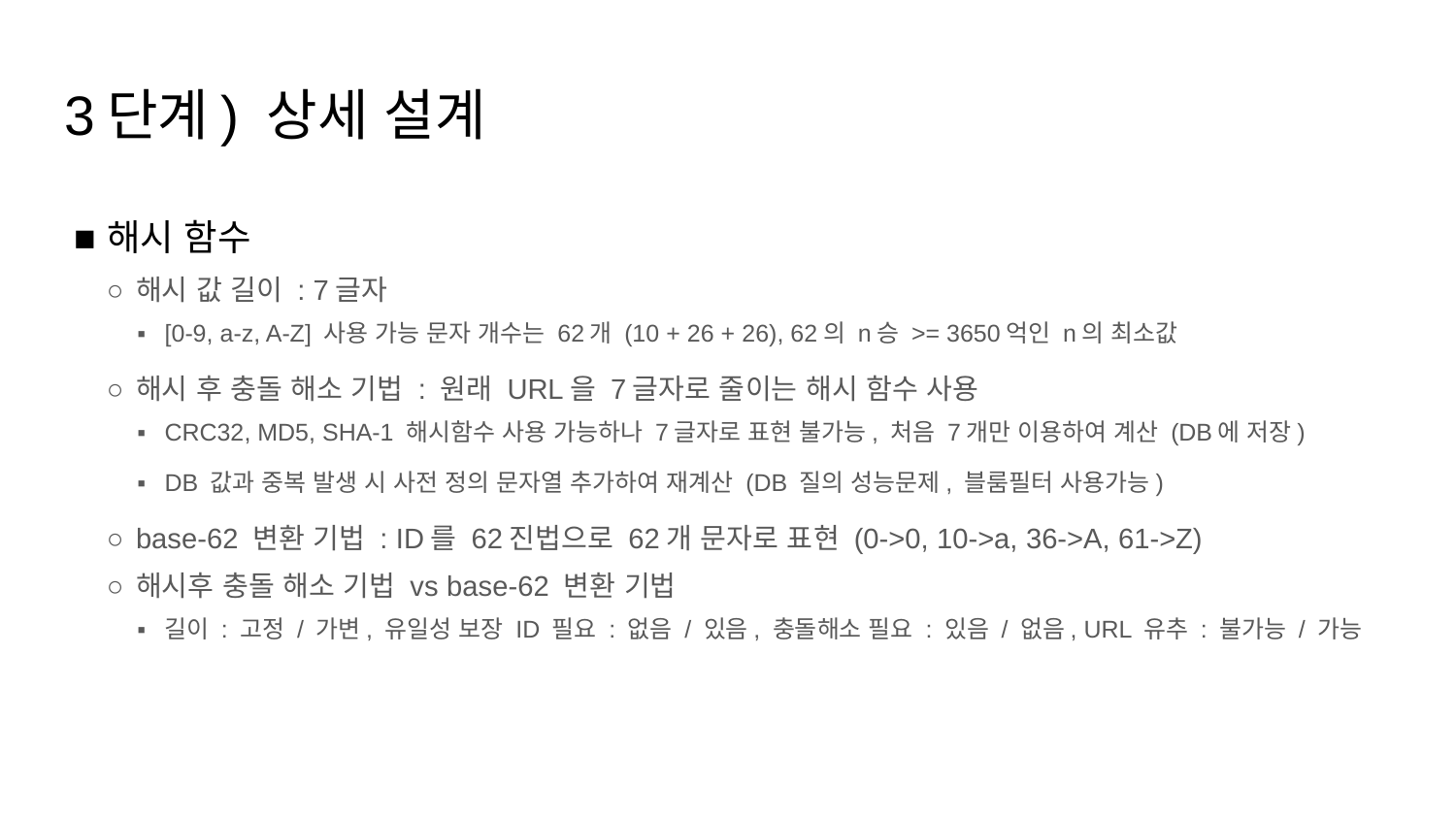

# 3단계) 상세 설계
해시 함수
해시 값 길이 : 7글자
[0-9, a-z, A-Z] 사용 가능 문자 개수는 62개 (10 + 26 + 26), 62의 n승 >= 3650억인 n의 최소값
해시 후 충돌 해소 기법 : 원래 URL을 7글자로 줄이는 해시 함수 사용
CRC32, MD5, SHA-1 해시함수 사용 가능하나 7글자로 표현 불가능, 처음 7개만 이용하여 계산 (DB에 저장)
DB 값과 중복 발생 시 사전 정의 문자열 추가하여 재계산 (DB 질의 성능문제, 블룸필터 사용가능)
base-62 변환 기법 : ID를 62진법으로 62개 문자로 표현 (0->0, 10->a, 36->A, 61->Z)
해시후 충돌 해소 기법 vs base-62 변환 기법
길이 : 고정 / 가변, 유일성 보장 ID 필요 : 없음 / 있음, 충돌해소 필요 : 있음 / 없음, URL 유추 : 불가능 / 가능